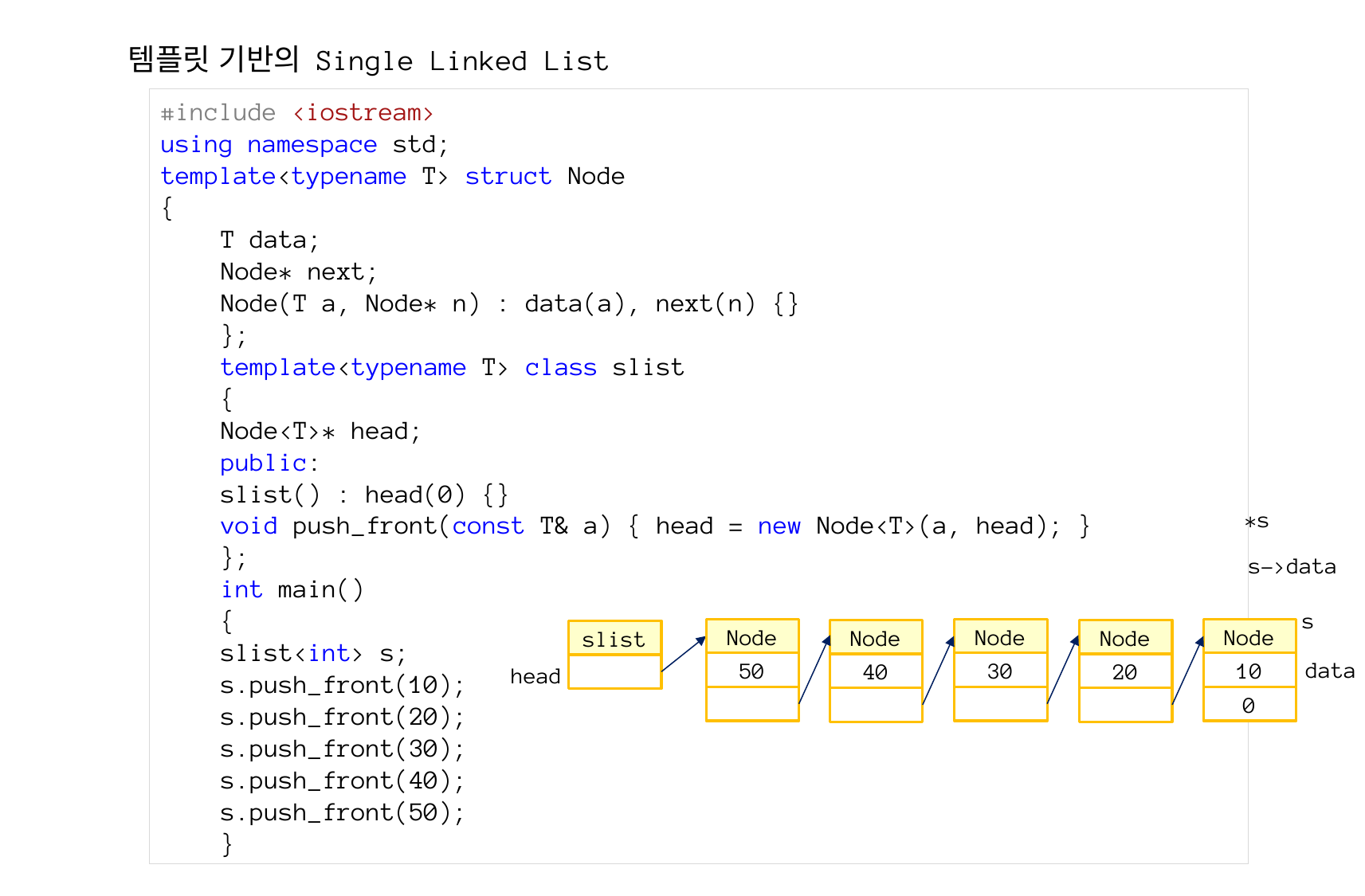

템플릿 기반의 Single Linked List
#include <iostream>
using namespace std;
template<typename T> struct Node
{
T data;
Node* next;
Node(T a, Node* n) : data(a), next(n) {}
};
template<typename T> class slist
{
Node<T>* head;
public:
slist() : head(0) {}
void push_front(const T& a) { head = new Node<T>(a, head); }
};
int main()
{
slist<int> s;
s.push_front(10);
s.push_front(20);
s.push_front(30);
s.push_front(40);
s.push_front(50);
}
*s
s->data
s
Node
Node
Node
Node
Node
slist
data
head
50
30
10
40
20

0